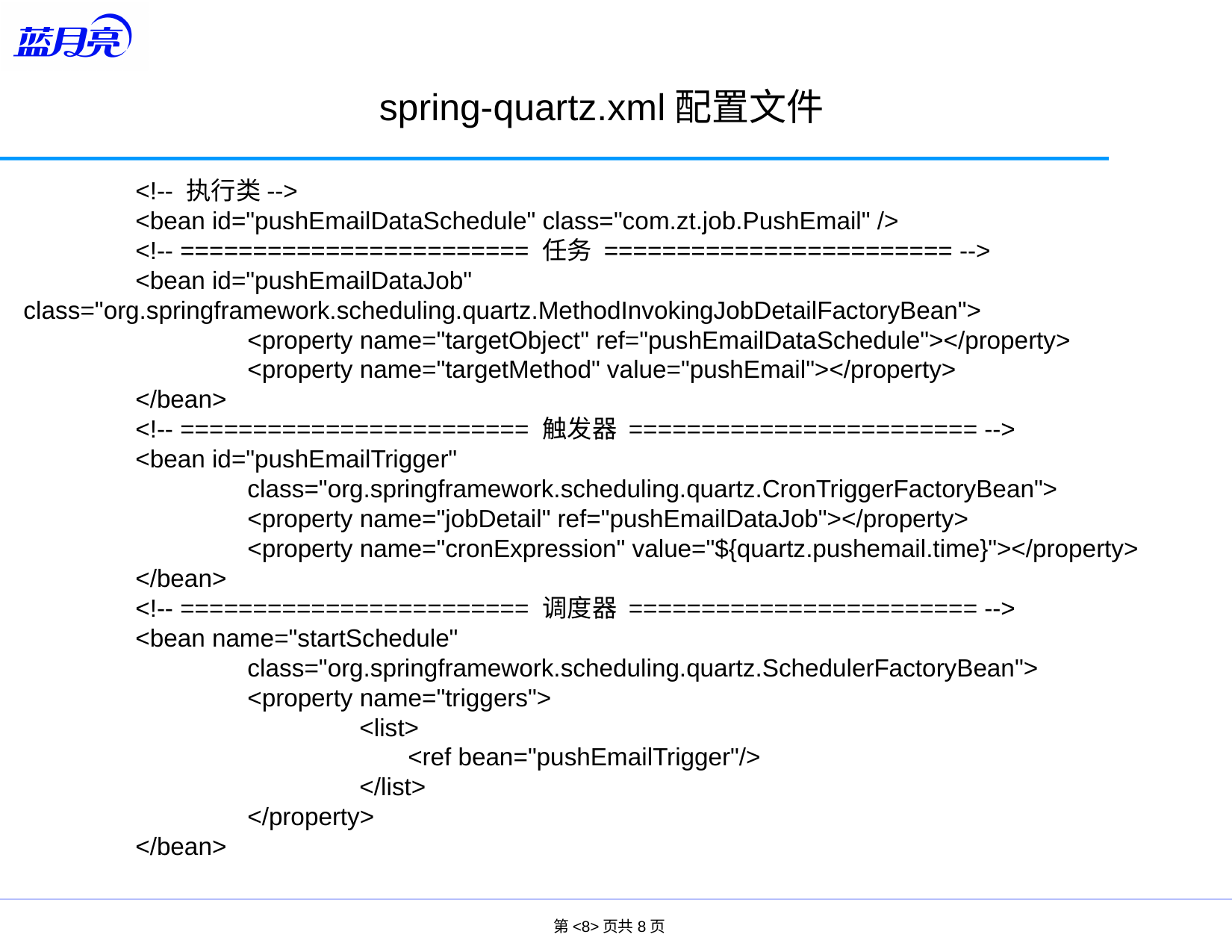

spring-quartz.xml配置文件
	<!-- 执行类-->
	<bean id="pushEmailDataSchedule" class="com.zt.job.PushEmail" />
	<!-- ======================== 任务 ======================== -->
	<bean id="pushEmailDataJob"		class="org.springframework.scheduling.quartz.MethodInvokingJobDetailFactoryBean">
		<property name="targetObject" ref="pushEmailDataSchedule"></property>
		<property name="targetMethod" value="pushEmail"></property>
	</bean>
	<!-- ======================== 触发器 ======================== -->
	<bean id="pushEmailTrigger"
		class="org.springframework.scheduling.quartz.CronTriggerFactoryBean">
		<property name="jobDetail" ref="pushEmailDataJob"></property>
		<property name="cronExpression" value="${quartz.pushemail.time}"></property>
	</bean>
	<!-- ======================== 调度器 ======================== -->
	<bean name="startSchedule"
		class="org.springframework.scheduling.quartz.SchedulerFactoryBean">
		<property name="triggers">
			<list>
			       <ref bean="pushEmailTrigger"/>
			</list>
		</property>
	</bean>

第<8>页共8页